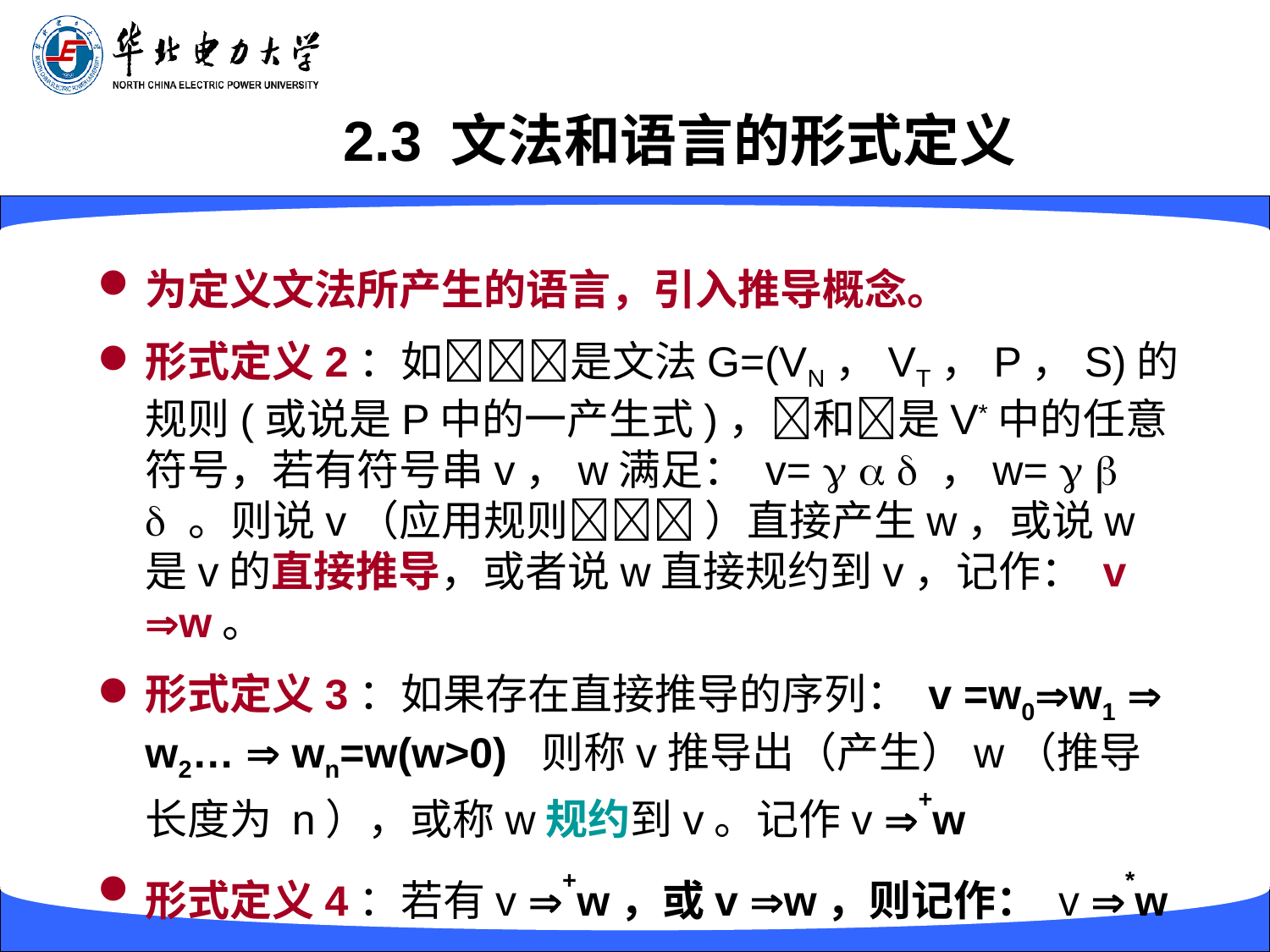

# 2.3 文法和语言的形式定义
为定义文法所产生的语言，引入推导概念。
形式定义2：如α→β是文法G=(VN，VT，P，S)的规则(或说是P中的一产生式)，γ和δ是V*中的任意符号，若有符号串v，w满足： v= γ α δ ，w= γ β δ 。则说v（应用规则α→β ）直接产生w，或说w是v的直接推导，或者说w直接规约到v，记作： v ⇒w。
形式定义3：如果存在直接推导的序列： v =w0⇒w1 ⇒ w2… ⇒ wn=w(w>0)  则称v推导出（产生）w（推导长度为 n），或称w规约到v。记作v ⇒+w
形式定义4：若有v ⇒+w，或v ⇒w，则记作： v ⇒*w